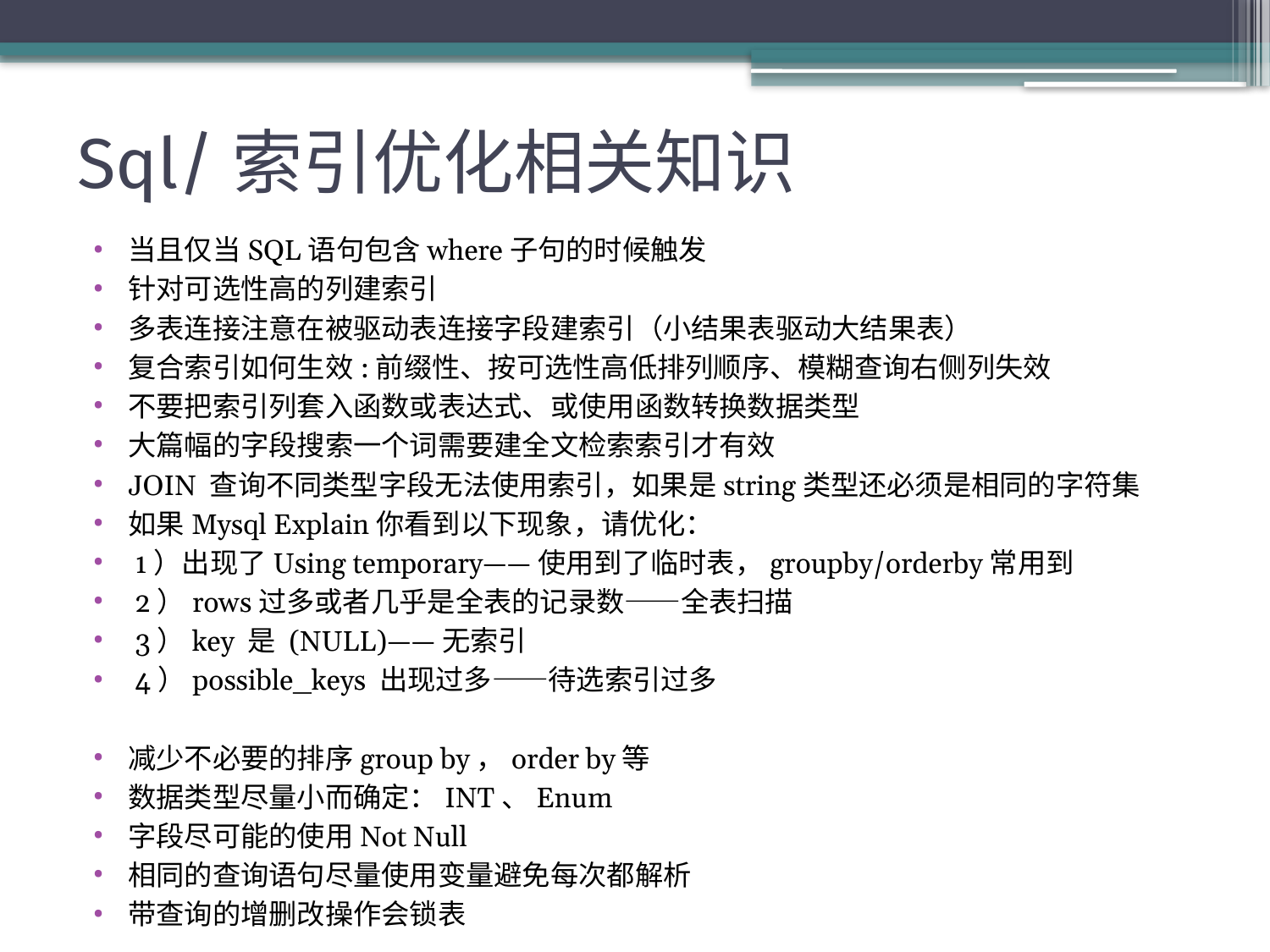

# Sql/索引优化相关知识
当且仅当SQL语句包含where子句的时候触发
针对可选性高的列建索引
多表连接注意在被驱动表连接字段建索引（小结果表驱动大结果表）
复合索引如何生效:前缀性、按可选性高低排列顺序、模糊查询右侧列失效
不要把索引列套入函数或表达式、或使用函数转换数据类型
大篇幅的字段搜索一个词需要建全文检索索引才有效
JOIN 查询不同类型字段无法使用索引，如果是string类型还必须是相同的字符集
如果Mysql Explain你看到以下现象，请优化：
 1）出现了Using temporary——使用到了临时表，groupby/orderby常用到
 2）rows过多或者几乎是全表的记录数——全表扫描
 3）key 是 (NULL)——无索引
 4）possible_keys 出现过多——待选索引过多

减少不必要的排序group by，order by等
数据类型尽量小而确定：INT、Enum
字段尽可能的使用Not Null
相同的查询语句尽量使用变量避免每次都解析
带查询的增删改操作会锁表